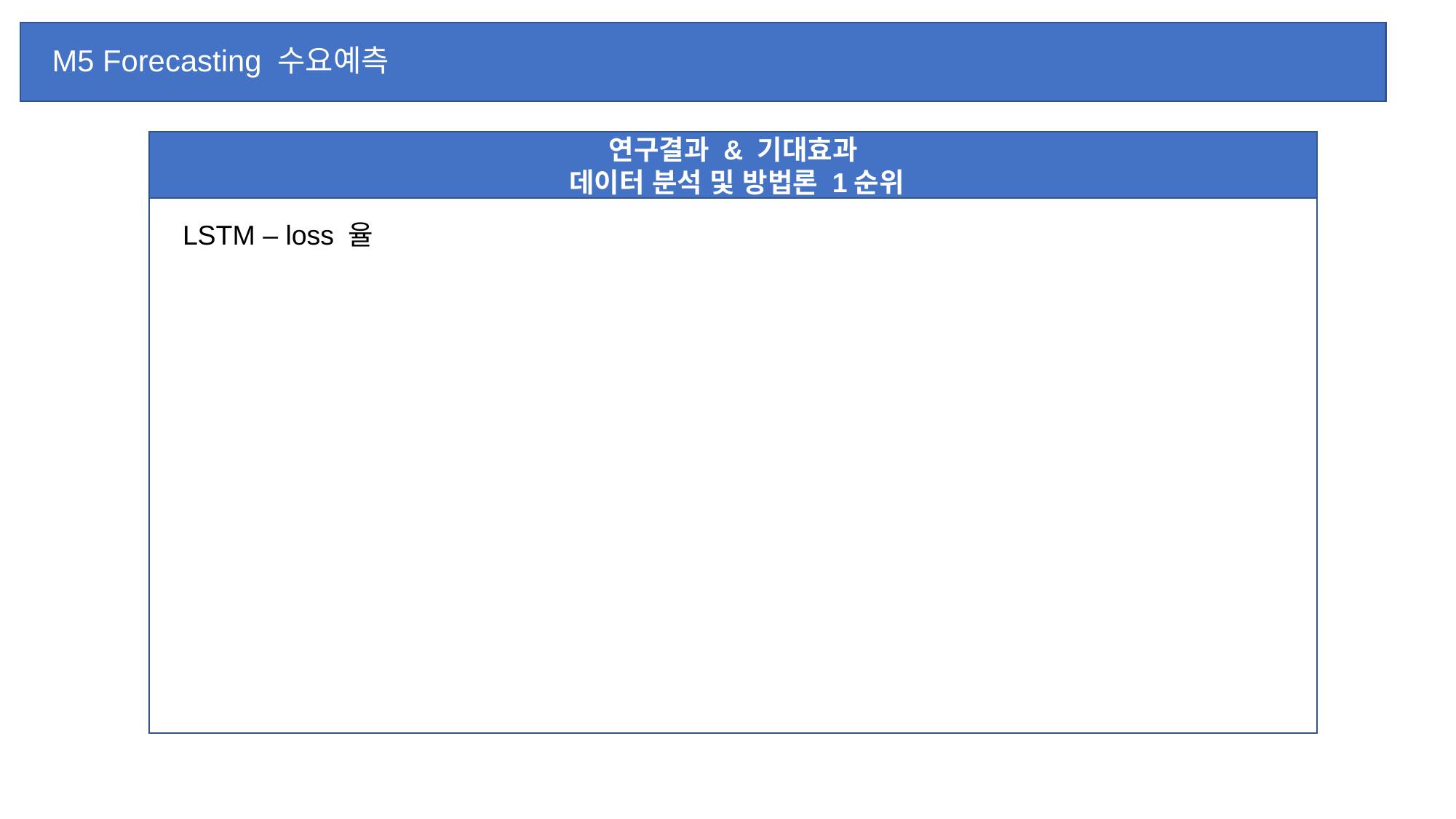

# M5 Forecasting 수요예측
연구결과 & 기대효과
 데이터 분석 및 방법론 1순위

LSTM – loss 율